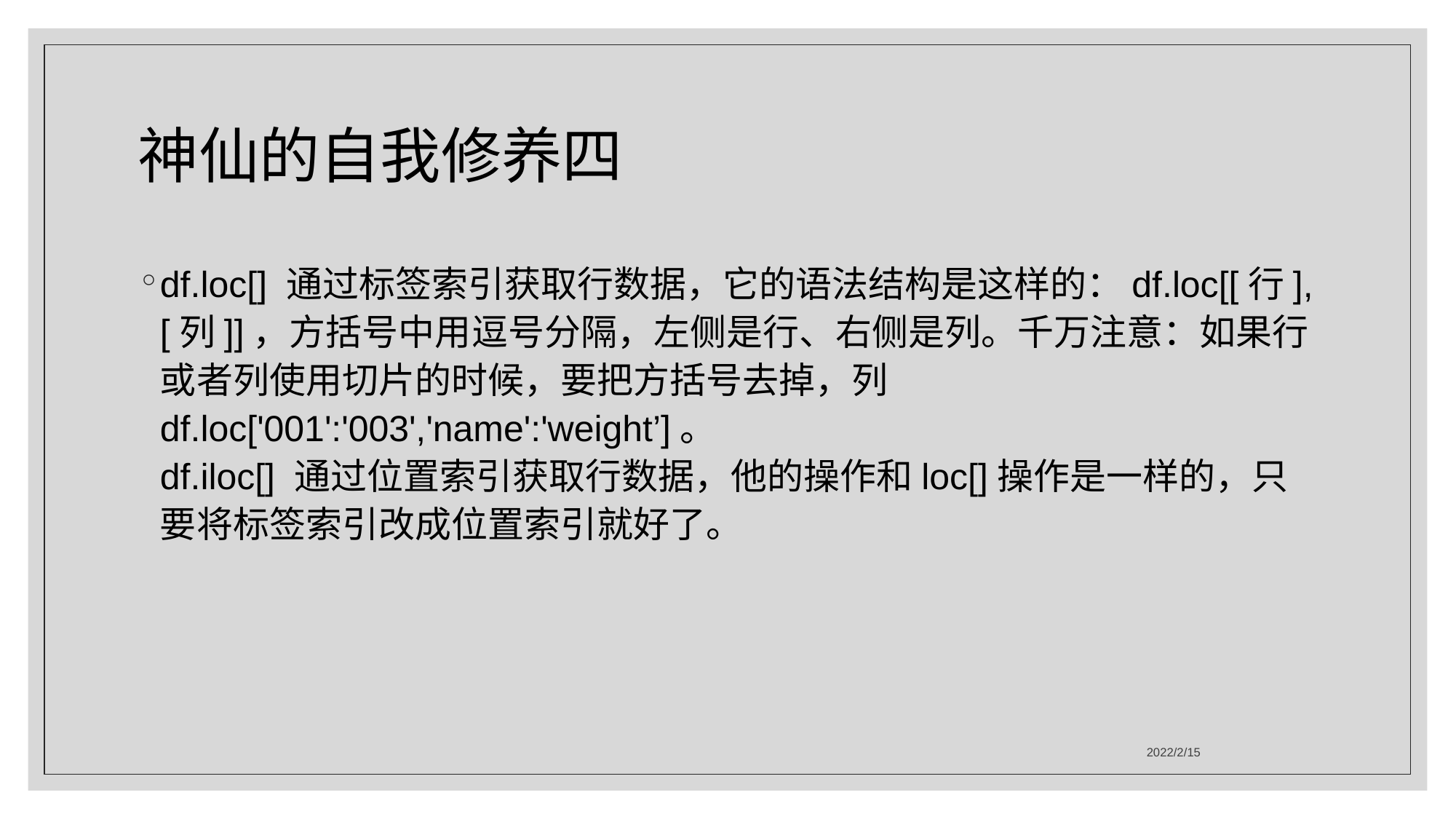

# 神仙的自我修养四
df.loc[] 通过标签索引获取行数据，它的语法结构是这样的：df.loc[[行],[列]]，方括号中用逗号分隔，左侧是行、右侧是列。千万注意：如果行或者列使用切片的时候，要把方括号去掉，列df.loc['001':'003','name':'weight’]。
df.iloc[] 通过位置索引获取行数据，他的操作和loc[]操作是一样的，只要将标签索引改成位置索引就好了。
2022/2/15